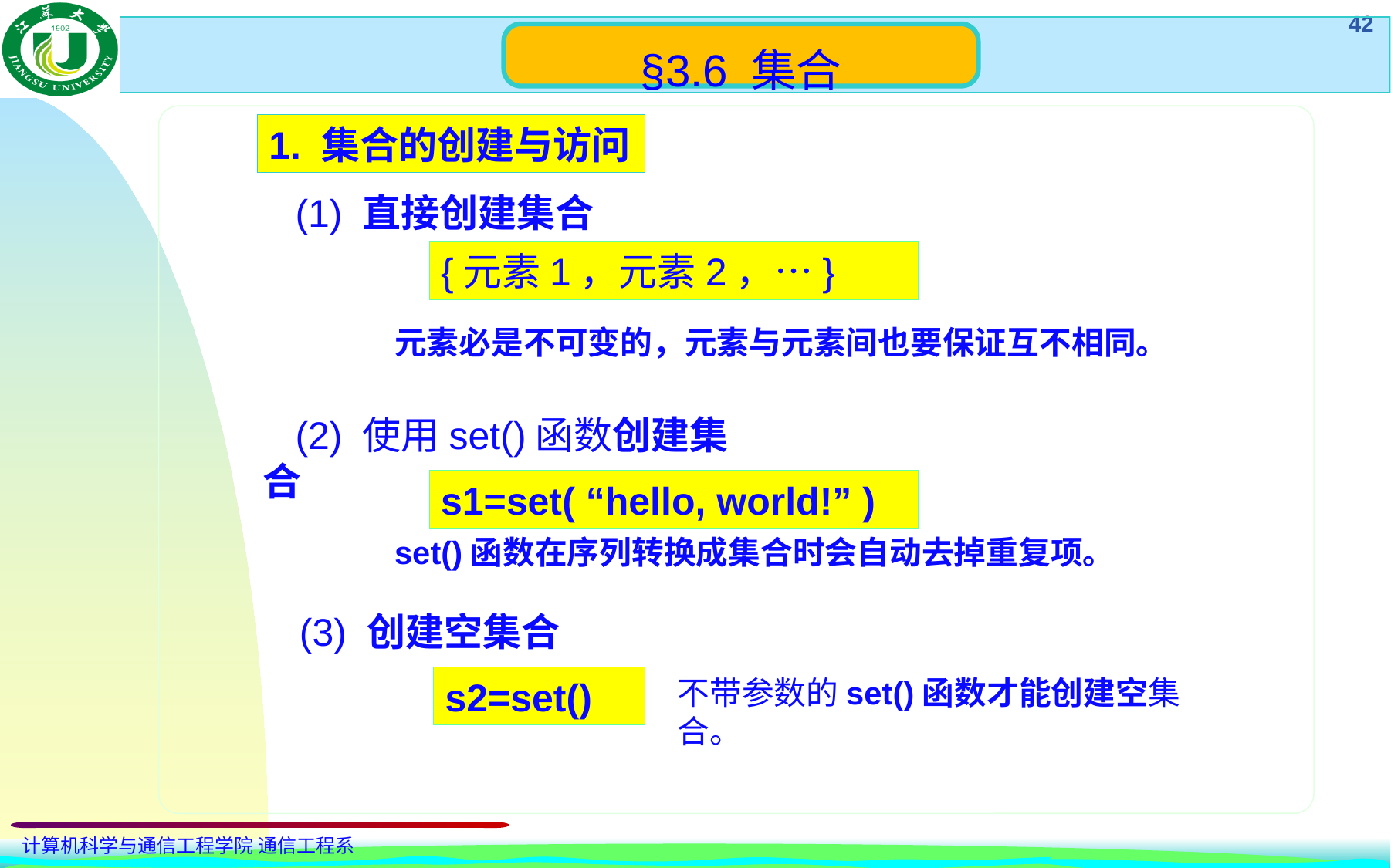

§3.6 集合
1. 集合的创建与访问
   (1) 直接创建集合
{元素1，元素2，…}
元素必是不可变的，元素与元素间也要保证互不相同。
   (2) 使用set()函数创建集合
s1=set( “hello, world!” )
set()函数在序列转换成集合时会自动去掉重复项。
   (3) 创建空集合
不带参数的set()函数才能创建空集合。
s2=set()